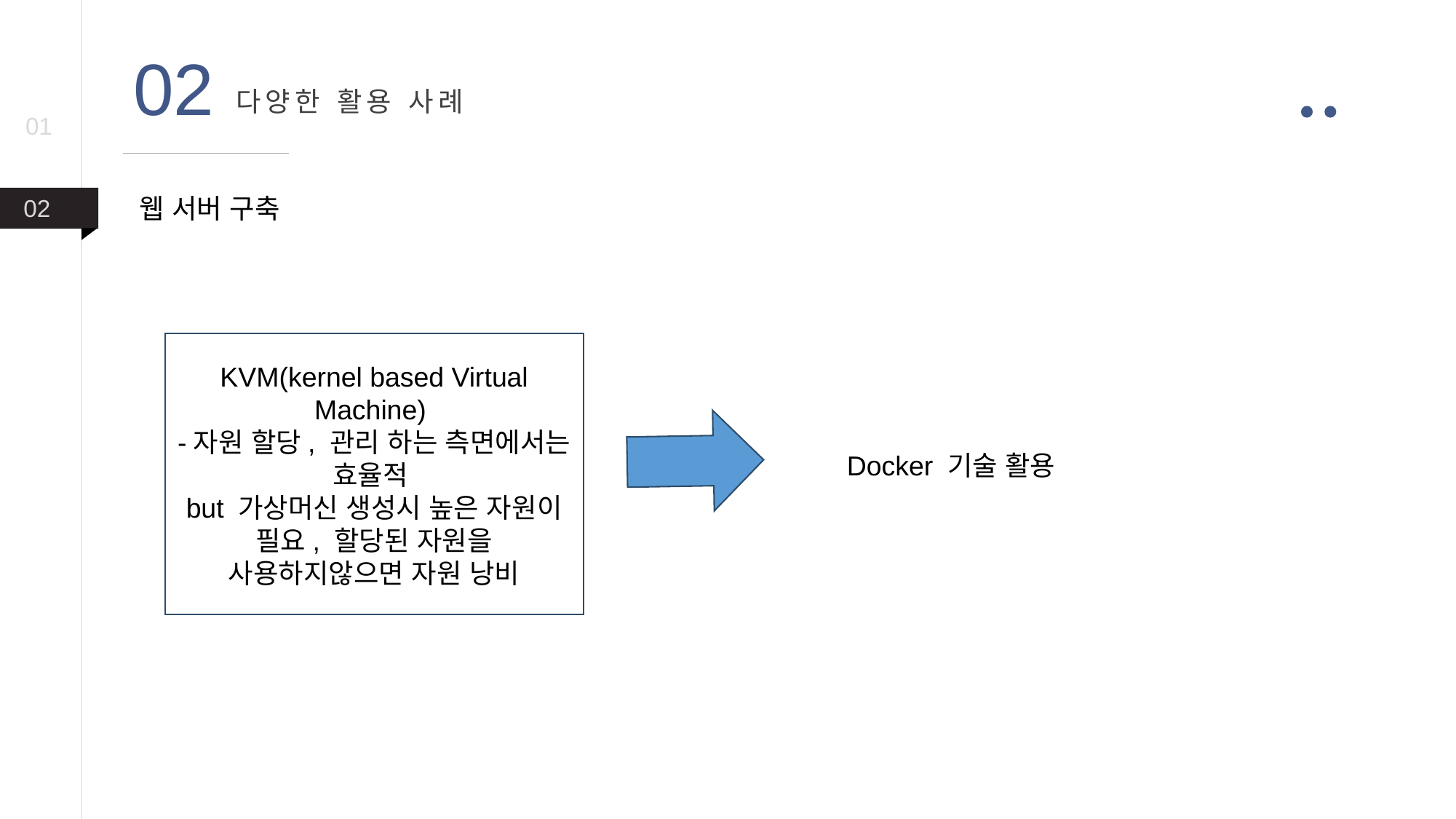

02
다양한 활용 사례
01

웹 서버 구축

02

KVM(kernel based Virtual Machine)
-자원 할당, 관리 하는 측면에서는 효율적
but 가상머신 생성시 높은 자원이 필요, 할당된 자원을 사용하지않으면 자원 낭비

Docker 기술 활용